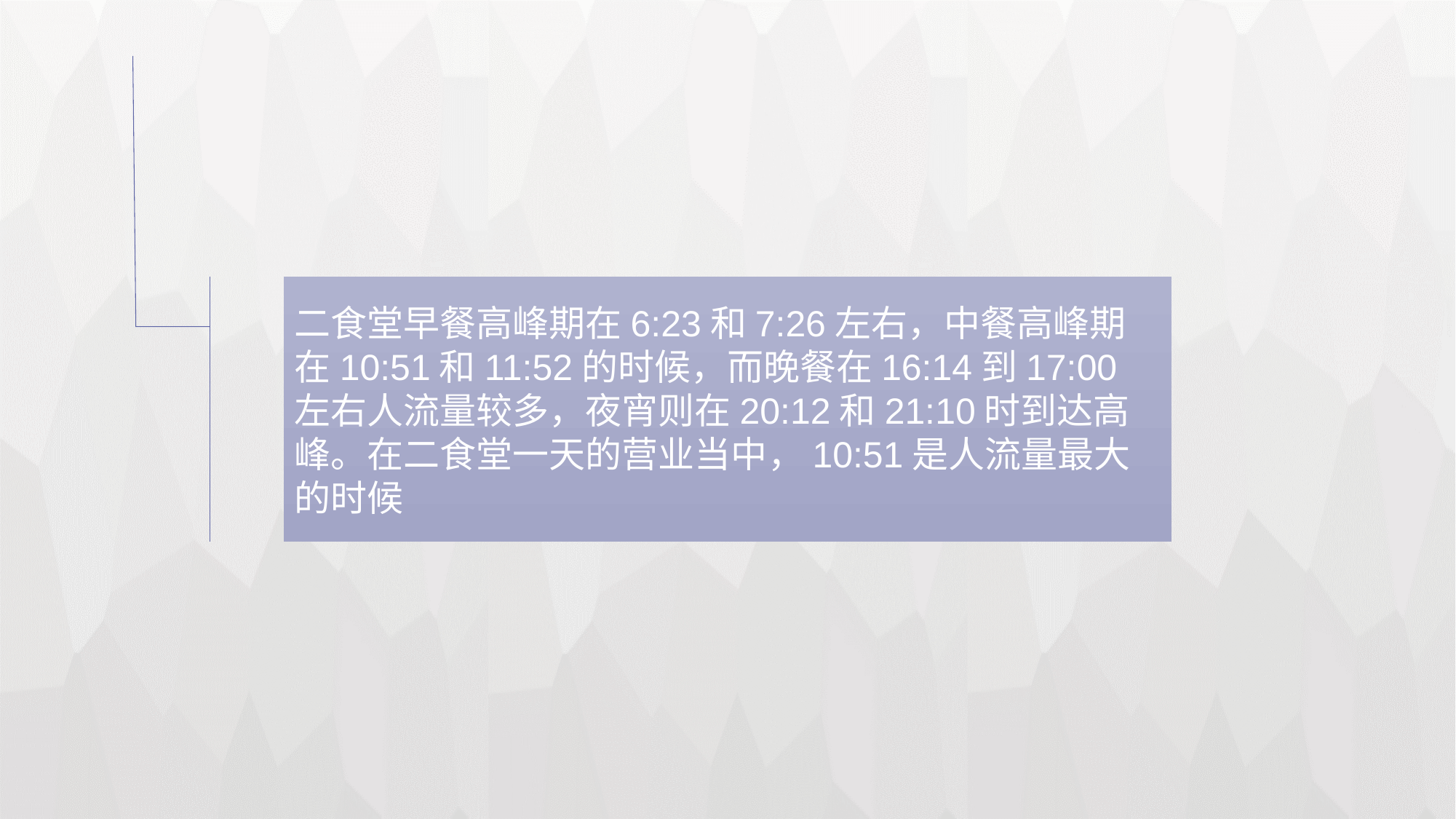

二食堂早餐高峰期在6:23和7:26左右，中餐高峰期在10:51和11:52的时候，而晚餐在16:14到17:00左右人流量较多，夜宵则在20:12和21:10时到达高峰。在二食堂一天的营业当中，10:51是人流量最大的时候